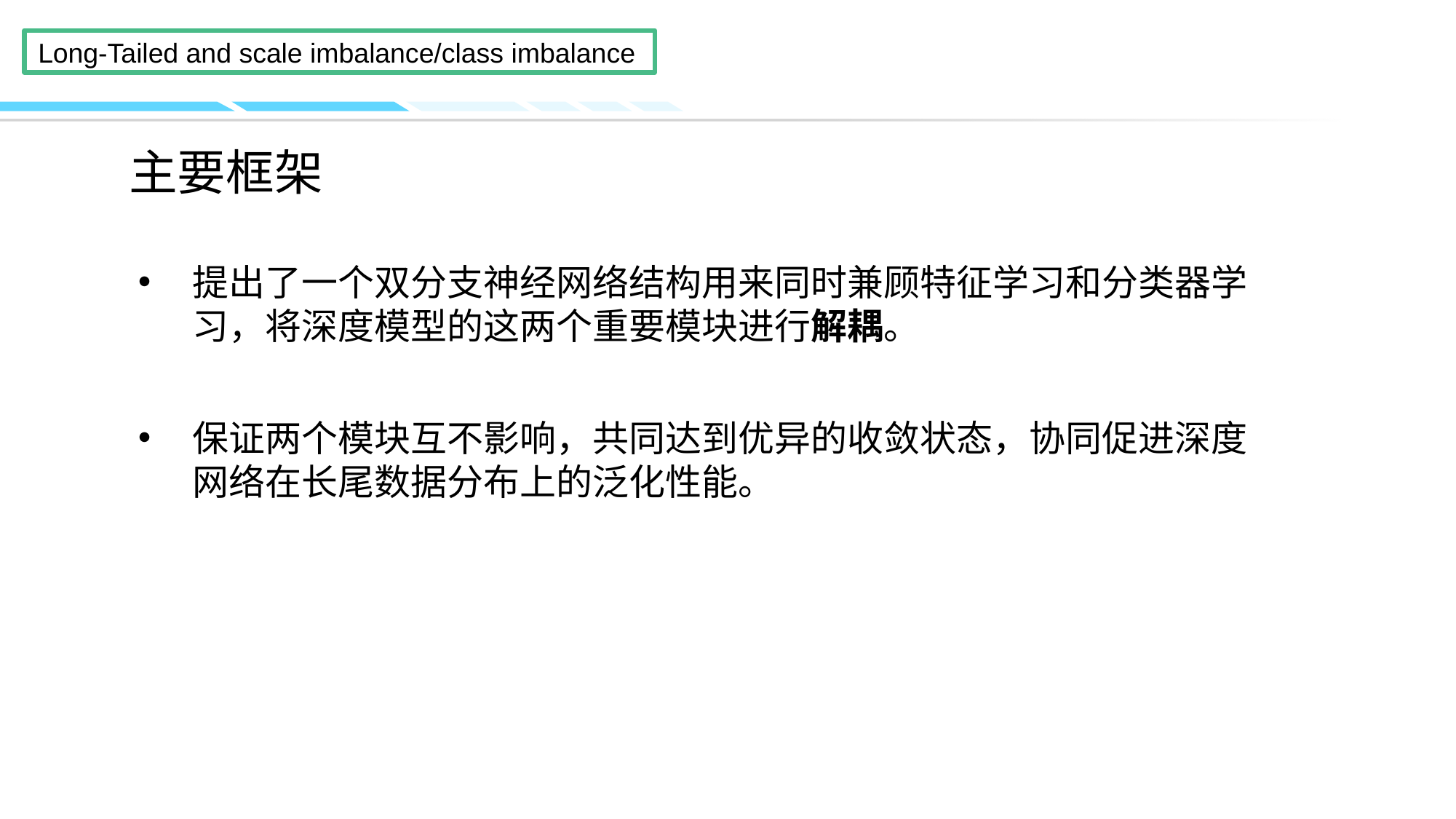

提出了一个双分支神经网络结构用来同时兼顾特征学习和分类器学习，将深度模型的这两个重要模块进行解耦。
保证两个模块互不影响，共同达到优异的收敛状态，协同促进深度网络在长尾数据分布上的泛化性能。